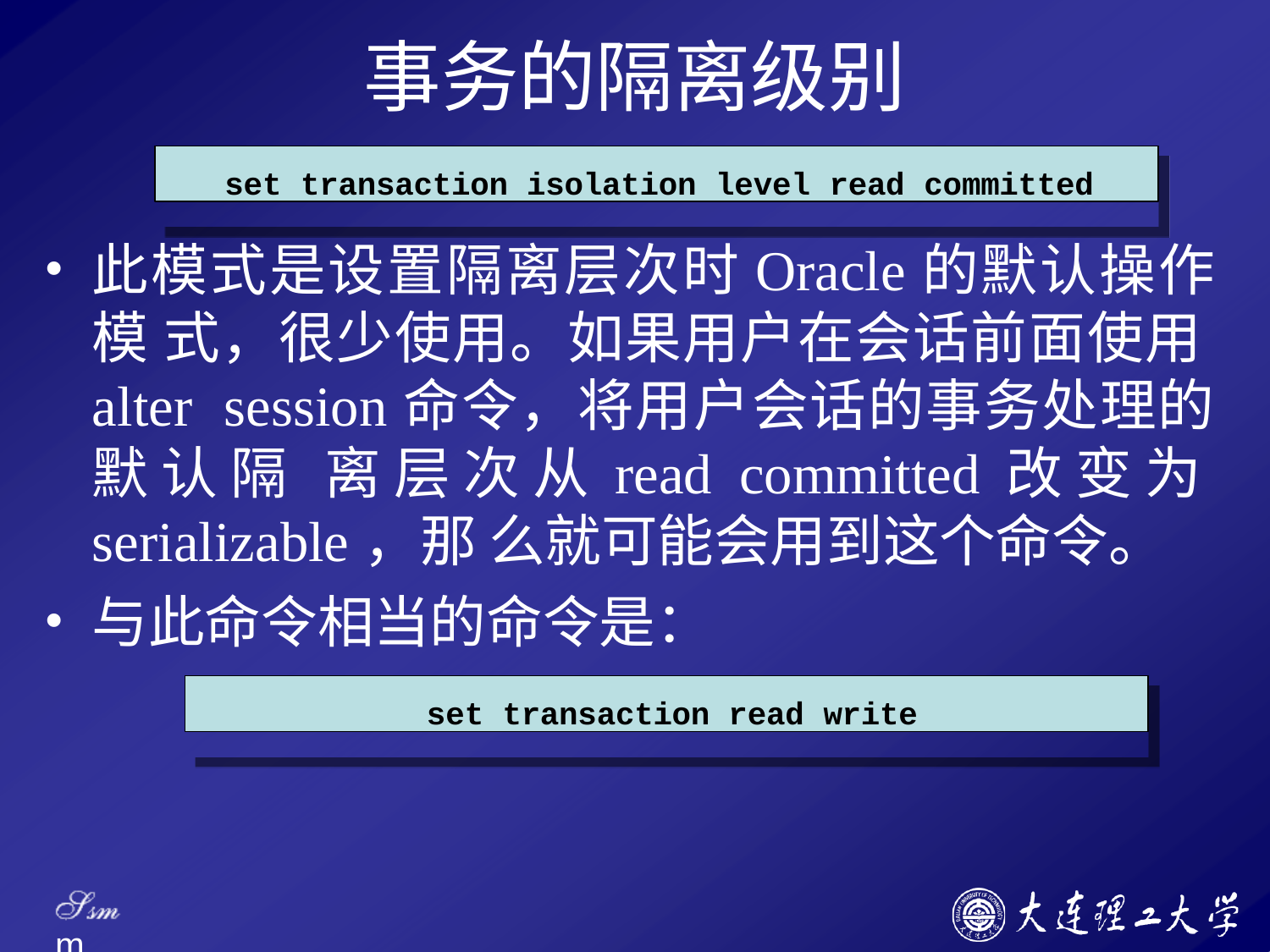

# 事务的隔离级别
set transaction isolation level read committed

此模式是设置隔离层次时Oracle的默认操作模 式，很少使用。如果用户在会话前面使用alter  session命令，将用户会话的事务处理的默认隔 离层次从read committed改变为serializable，那 么就可能会用到这个命令。
与此命令相当的命令是：
set transaction read write

Ssm